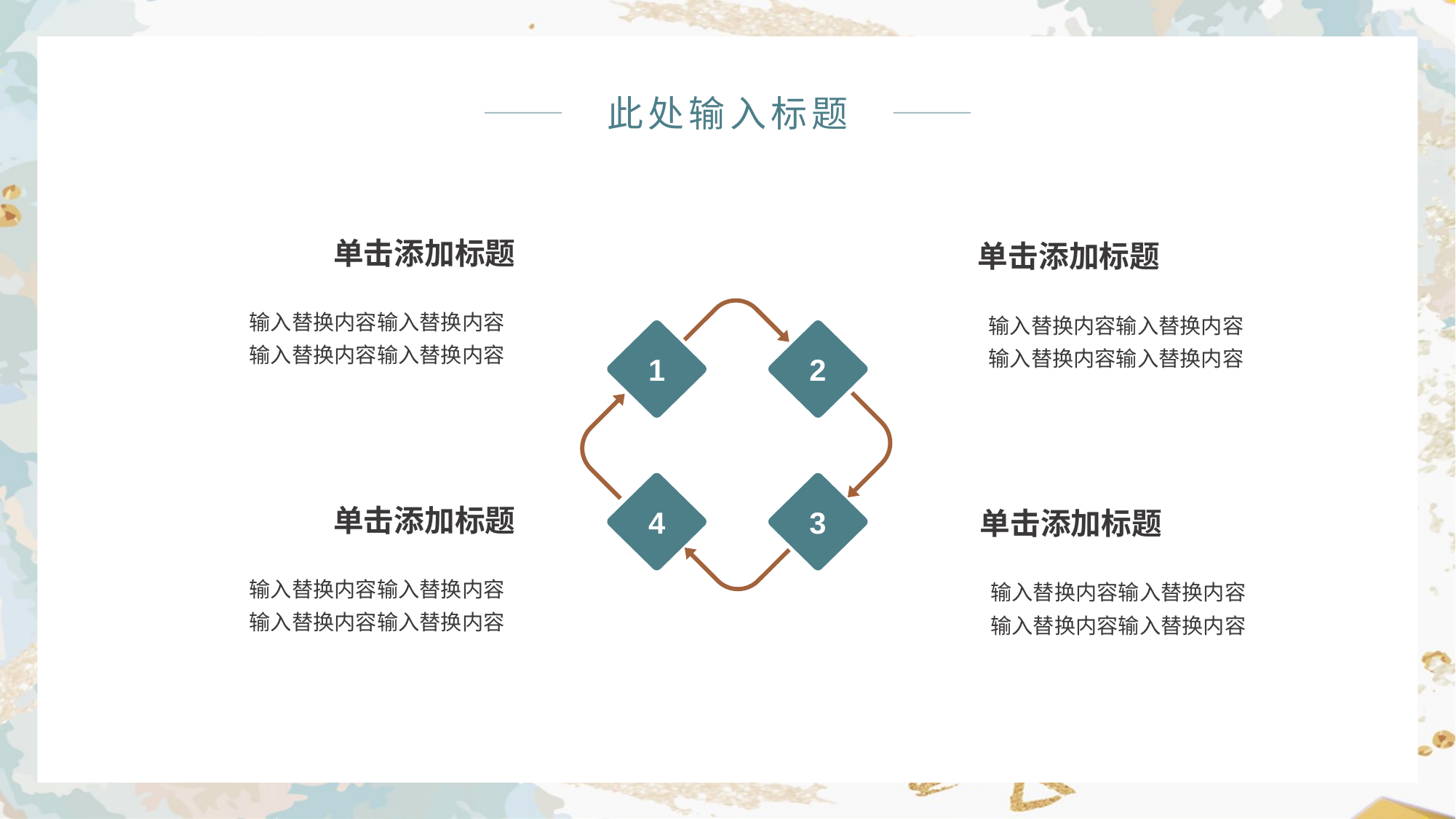

此处输入标题
单击添加标题
单击添加标题
输入替换内容输入替换内容
输入替换内容输入替换内容

输入替换内容输入替换内容
输入替换内容输入替换内容
1
2

4
3
单击添加标题
单击添加标题

输入替换内容输入替换内容
输入替换内容输入替换内容
输入替换内容输入替换内容
输入替换内容输入替换内容